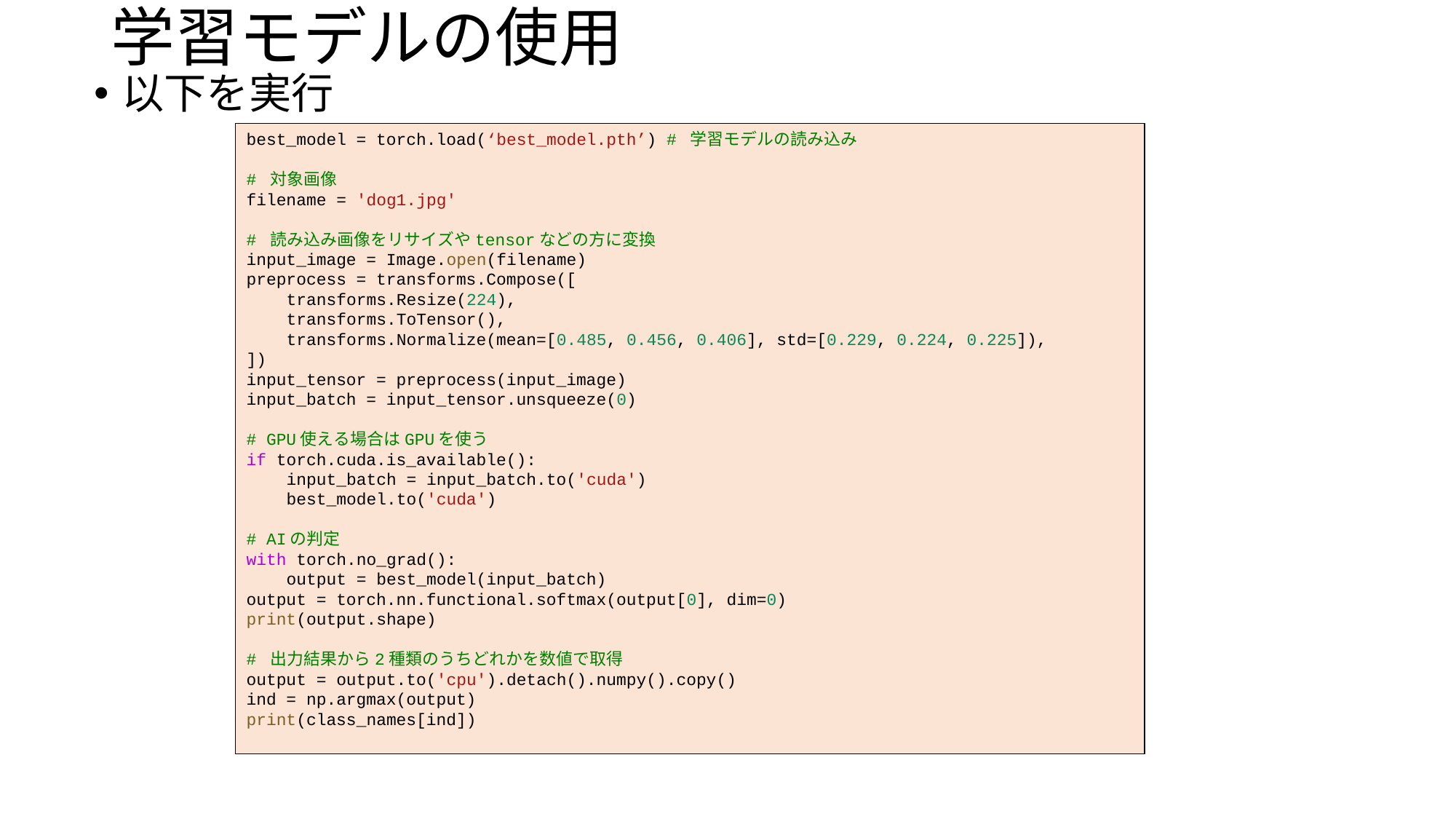

# 学習モデルの使用
以下を実行
best_model = torch.load(‘best_model.pth’) # 学習モデルの読み込み

# 対象画像
filename = 'dog1.jpg'
# 読み込み画像をリサイズやtensorなどの方に変換
input_image = Image.open(filename)
preprocess = transforms.Compose([
    transforms.Resize(224),
    transforms.ToTensor(),
    transforms.Normalize(mean=[0.485, 0.456, 0.406], std=[0.229, 0.224, 0.225]),
])
input_tensor = preprocess(input_image)
input_batch = input_tensor.unsqueeze(0)
# GPU使える場合はGPUを使う
if torch.cuda.is_available():
    input_batch = input_batch.to('cuda')
    best_model.to('cuda')
# AIの判定
with torch.no_grad():
    output = best_model(input_batch)
output = torch.nn.functional.softmax(output[0], dim=0)
print(output.shape)
# 出力結果から2種類のうちどれかを数値で取得
output = output.to('cpu').detach().numpy().copy()
ind = np.argmax(output)
print(class_names[ind])